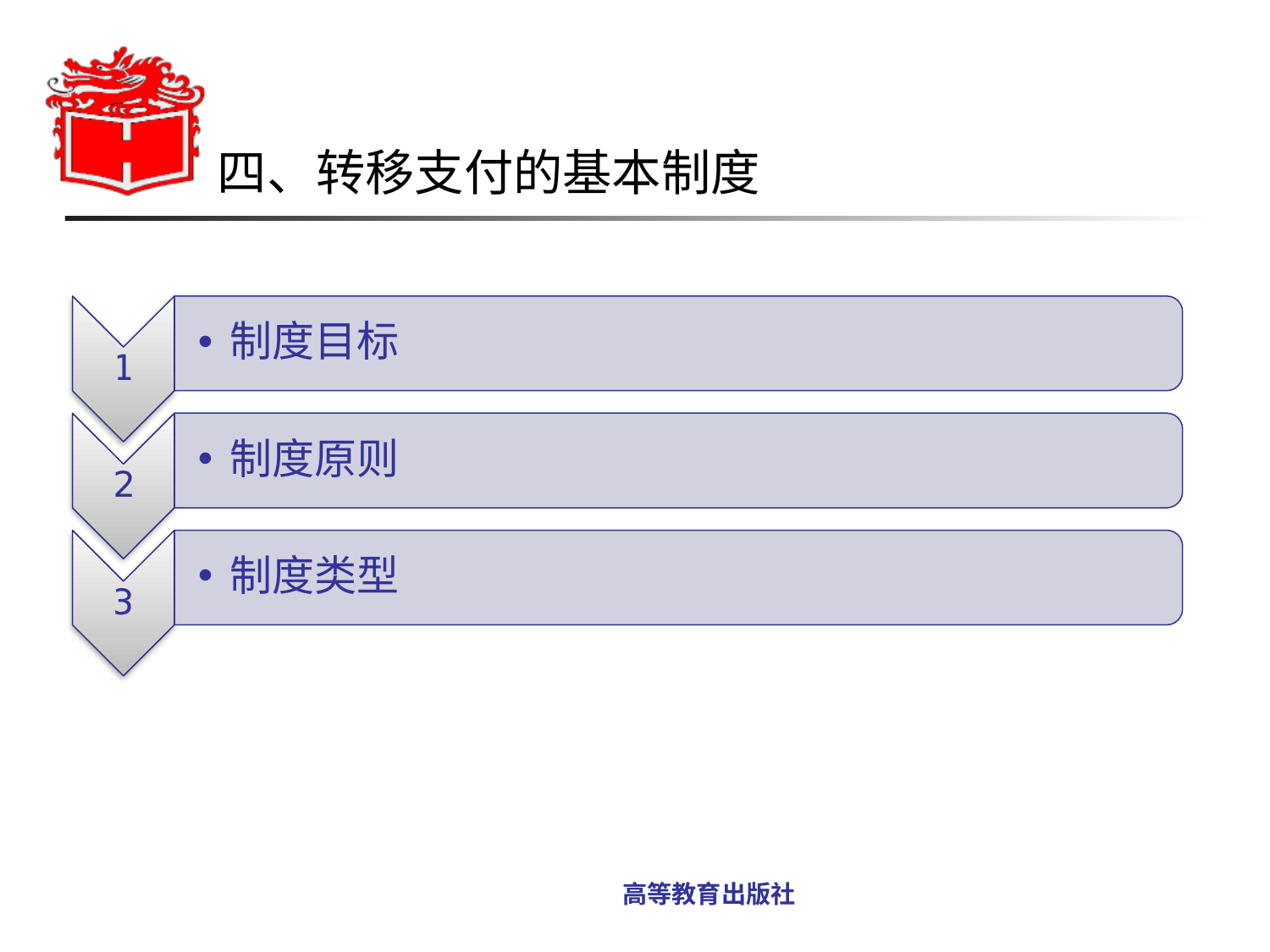

四、转移支付的基本制度

1
制度目标
2
制度原则
3
制度类型

高等教育出版社